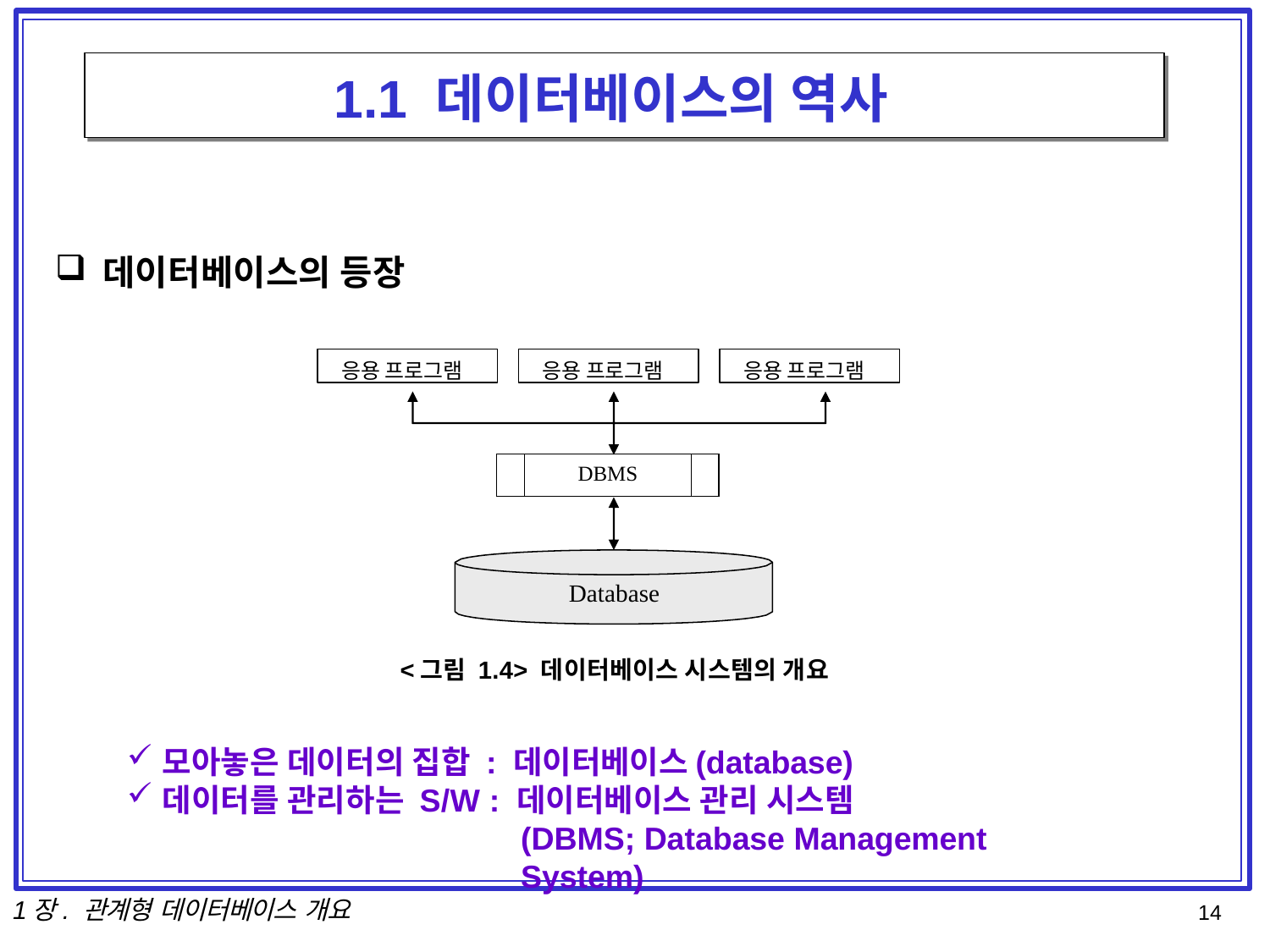

# 1.1 데이터베이스의 역사
데이터베이스의 등장
응용 프로그램
응용 프로그램
응용 프로그램

|  | DBMS |  |
| --- | --- | --- |
Database

<그림 1.4> 데이터베이스 시스템의 개요

모아놓은 데이터의 집합 : 데이터베이스(database)
데이터를 관리하는 S/W : 데이터베이스 관리 시스템
(DBMS; Database Management System)
1장. 관계형 데이터베이스 개요
14